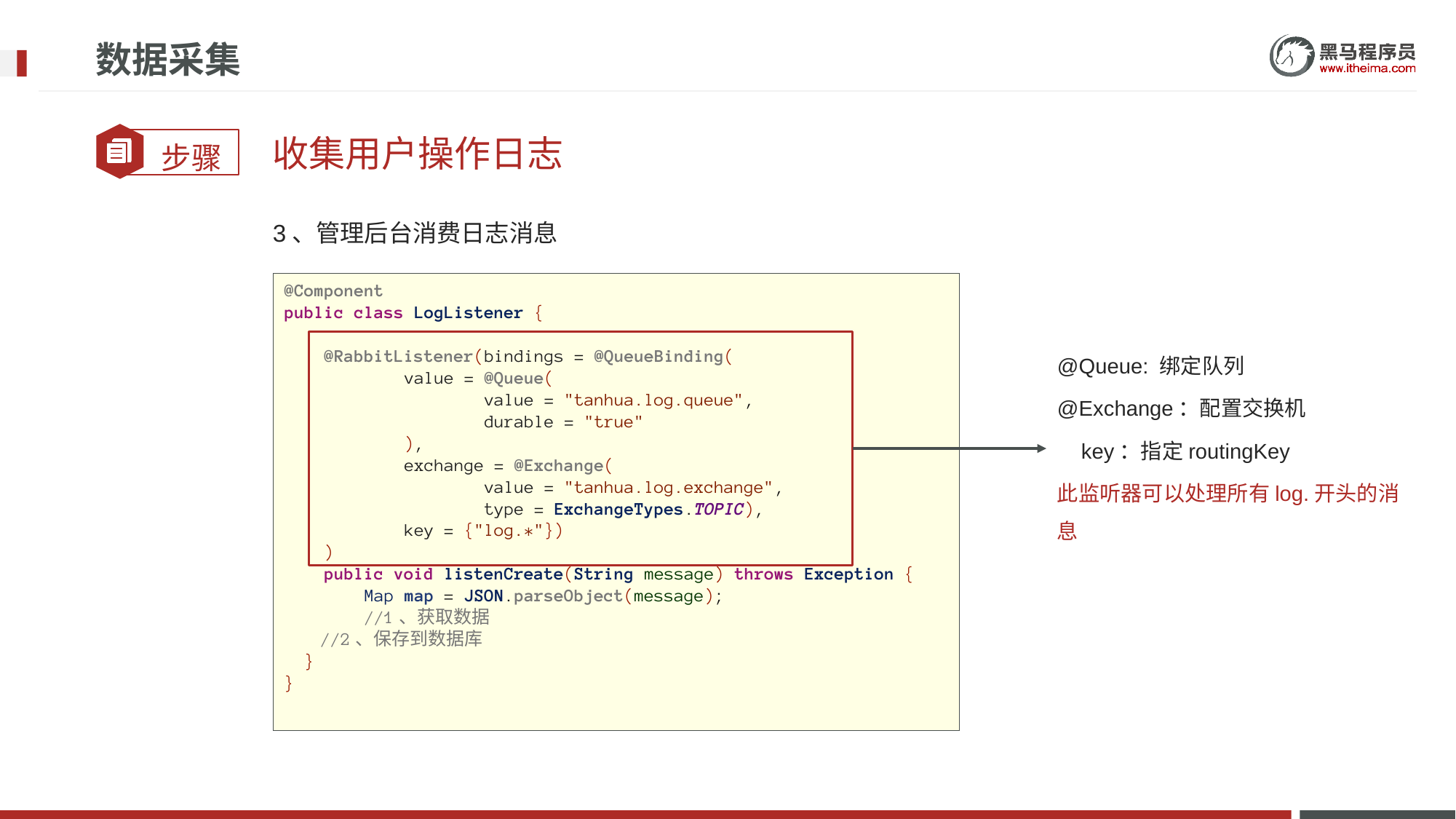

# 数据采集
收集用户操作日志
3、管理后台消费日志消息

@Component
public class LogListener {
    @RabbitListener(bindings = @QueueBinding(
            value = @Queue(
                    value = "tanhua.log.queue",
                    durable = "true"
            ),
            exchange = @Exchange(
                    value = "tanhua.log.exchange",
                    type = ExchangeTypes.TOPIC),
            key = {"log.*"})
    )
    public void listenCreate(String message) throws Exception {
        Map map = JSON.parseObject(message);
        //1、获取数据
        //2、保存到数据库
    }
}

@Queue: 绑定队列
@Exchange：配置交换机
    key：指定routingKey
此监听器可以处理所有log.开头的消息